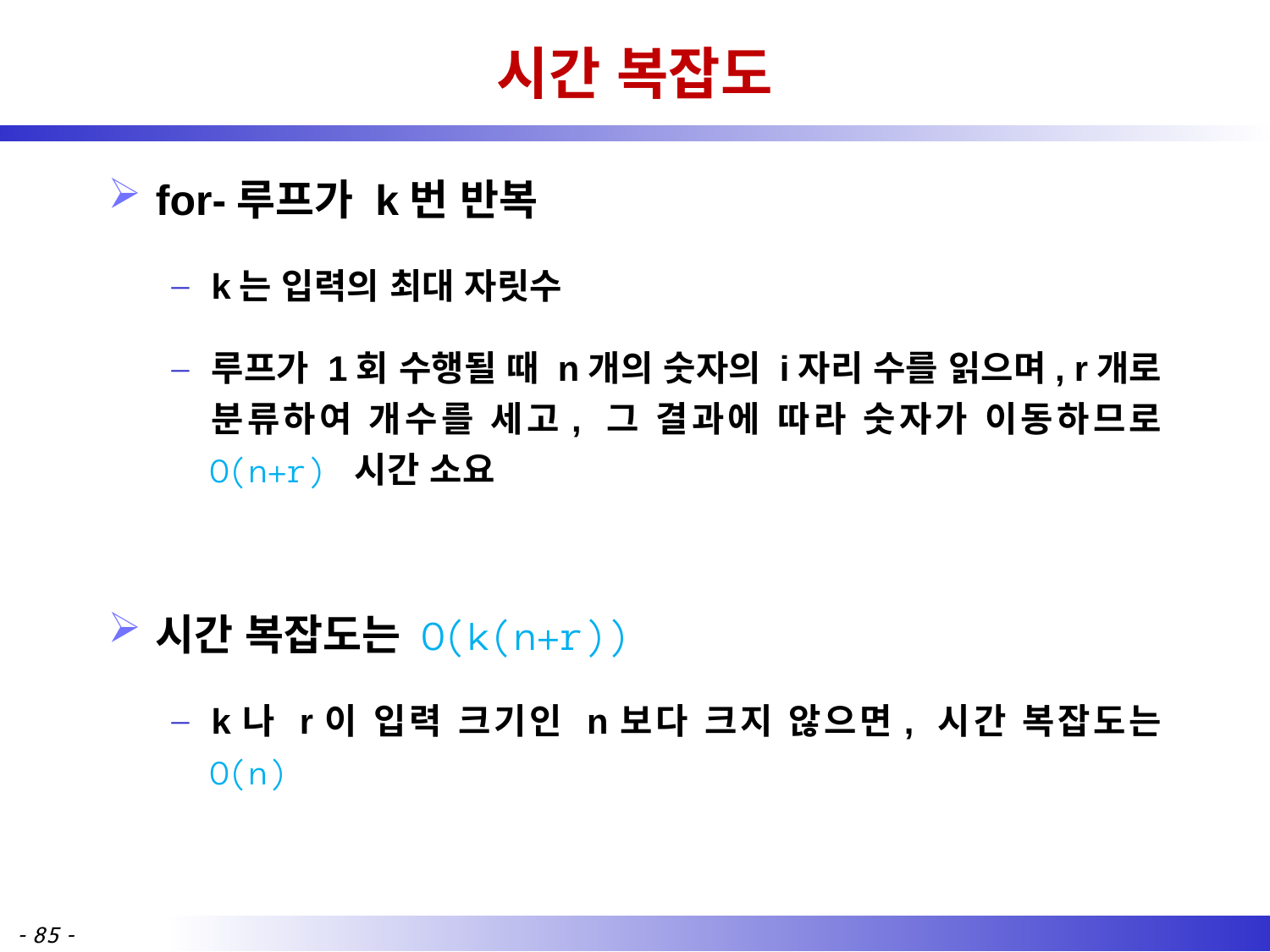

# 시간 복잡도
for-루프가 k번 반복
k는 입력의 최대 자릿수
루프가 1회 수행될 때 n개의 숫자의 i자리 수를 읽으며, r개로 분류하여 개수를 세고, 그 결과에 따라 숫자가 이동하므로 O(n+r) 시간 소요

시간 복잡도는 O(k(n+r))
k나 r이 입력 크기인 n보다 크지 않으면, 시간 복잡도는 O(n)
- 85 -